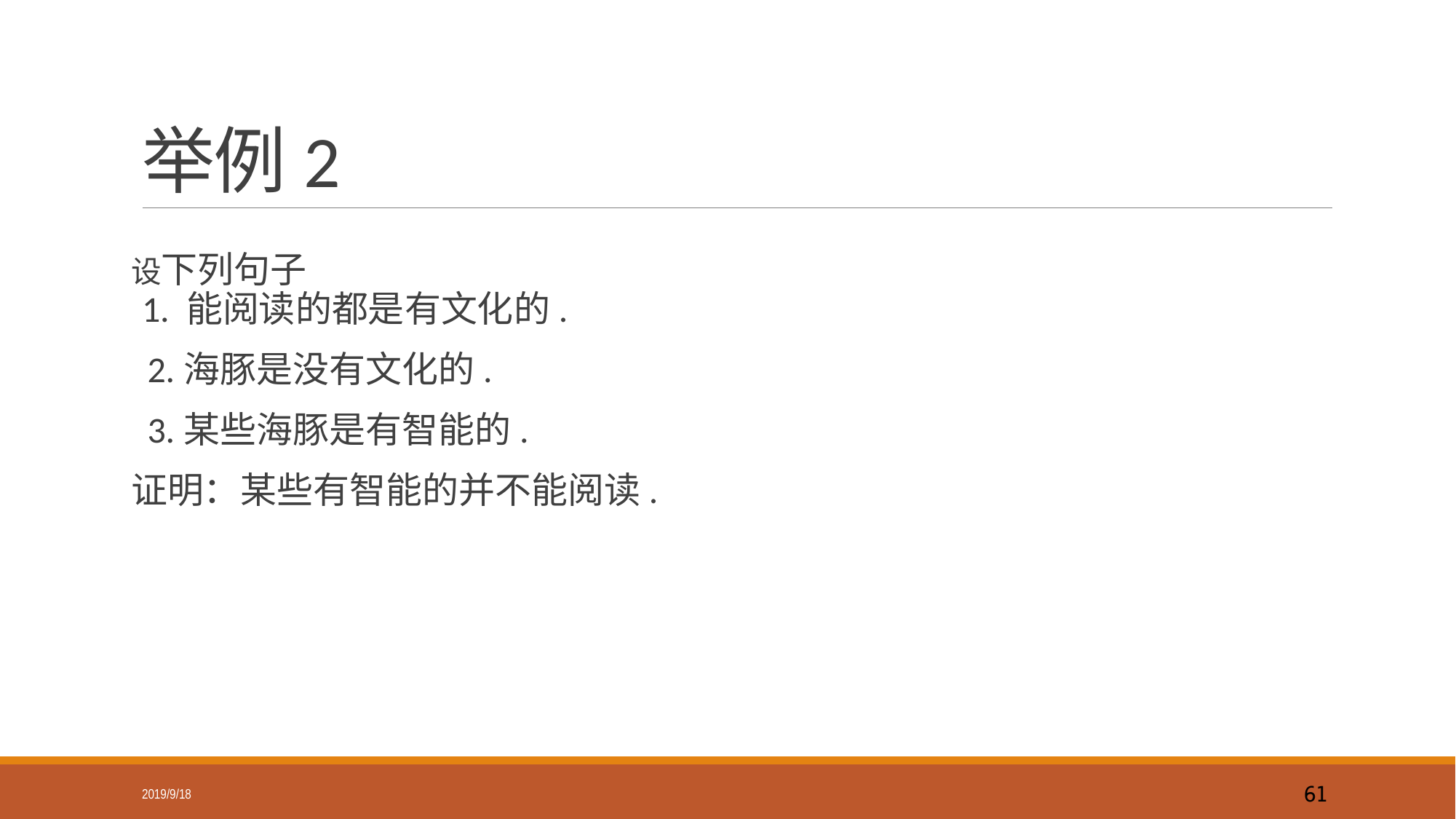

# 举例2
设下列句子
1. 能阅读的都是有文化的.
  2.海豚是没有文化的.
  3.某些海豚是有智能的.
证明：某些有智能的并不能阅读.

2019/9/18
61